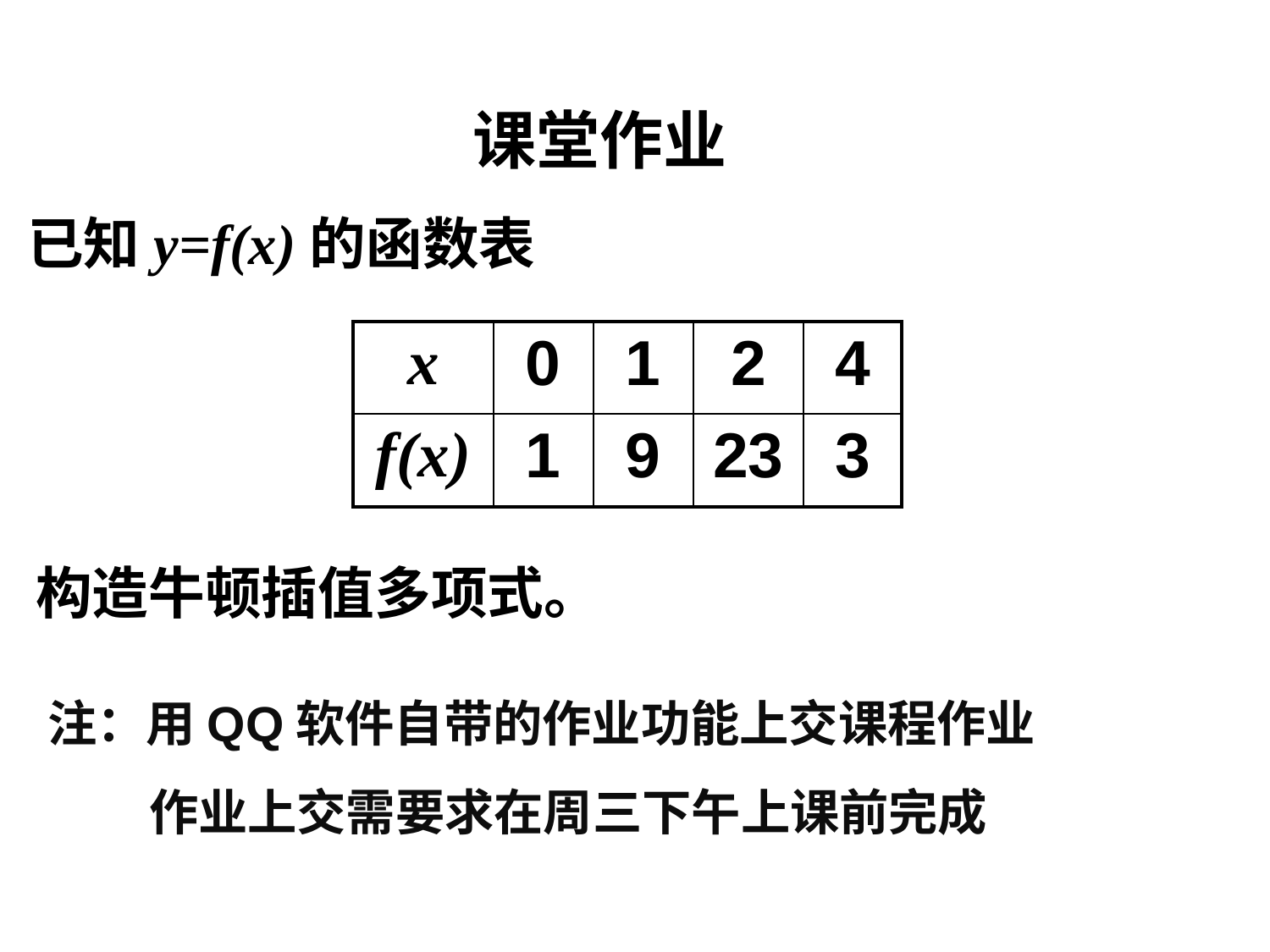

课堂作业
已知y=f(x)的函数表
| x | 0 | 1 | 2 | 4 |
| --- | --- | --- | --- | --- |
| f(x) | 1 | 9 | 23 | 3 |
构造牛顿插值多项式。
注：用QQ软件自带的作业功能上交课程作业
        作业上交需要求在周三下午上课前完成